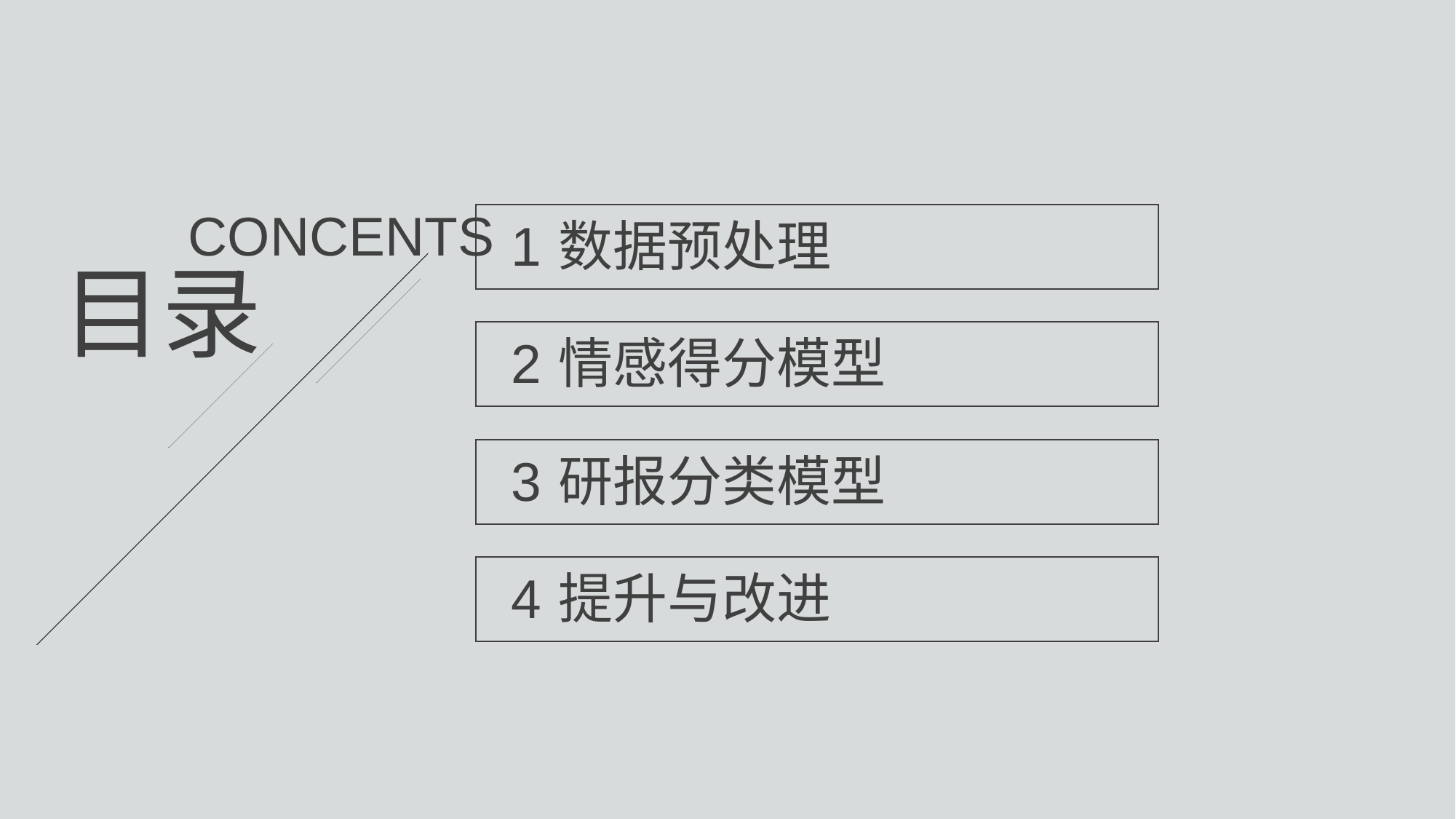

CONCENTS

1
数据预处理
目录

2
情感得分模型

3
研报分类模型

4
提升与改进